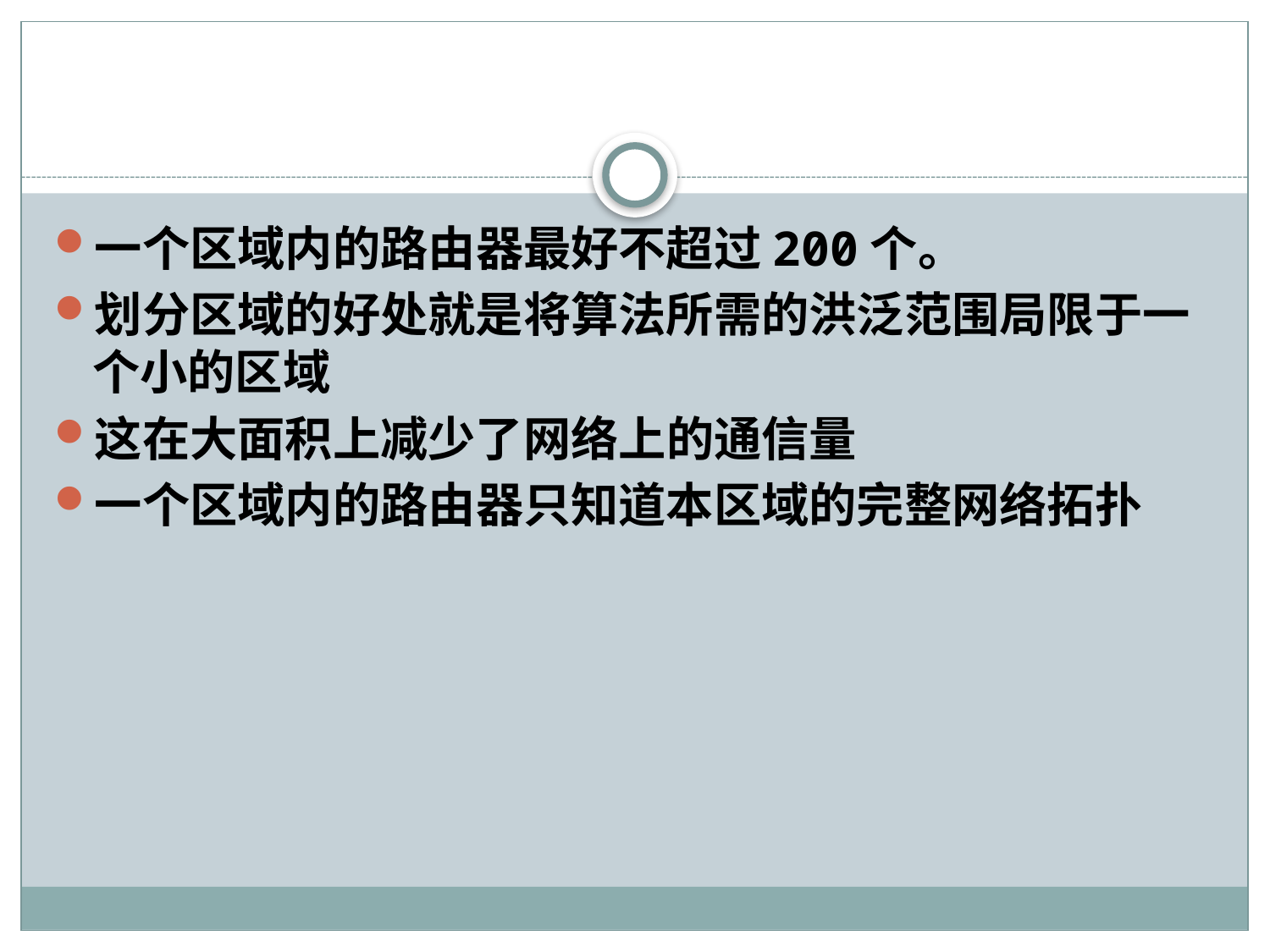

#
一个区域内的路由器最好不超过200个。
划分区域的好处就是将算法所需的洪泛范围局限于一个小的区域
这在大面积上减少了网络上的通信量
一个区域内的路由器只知道本区域的完整网络拓扑